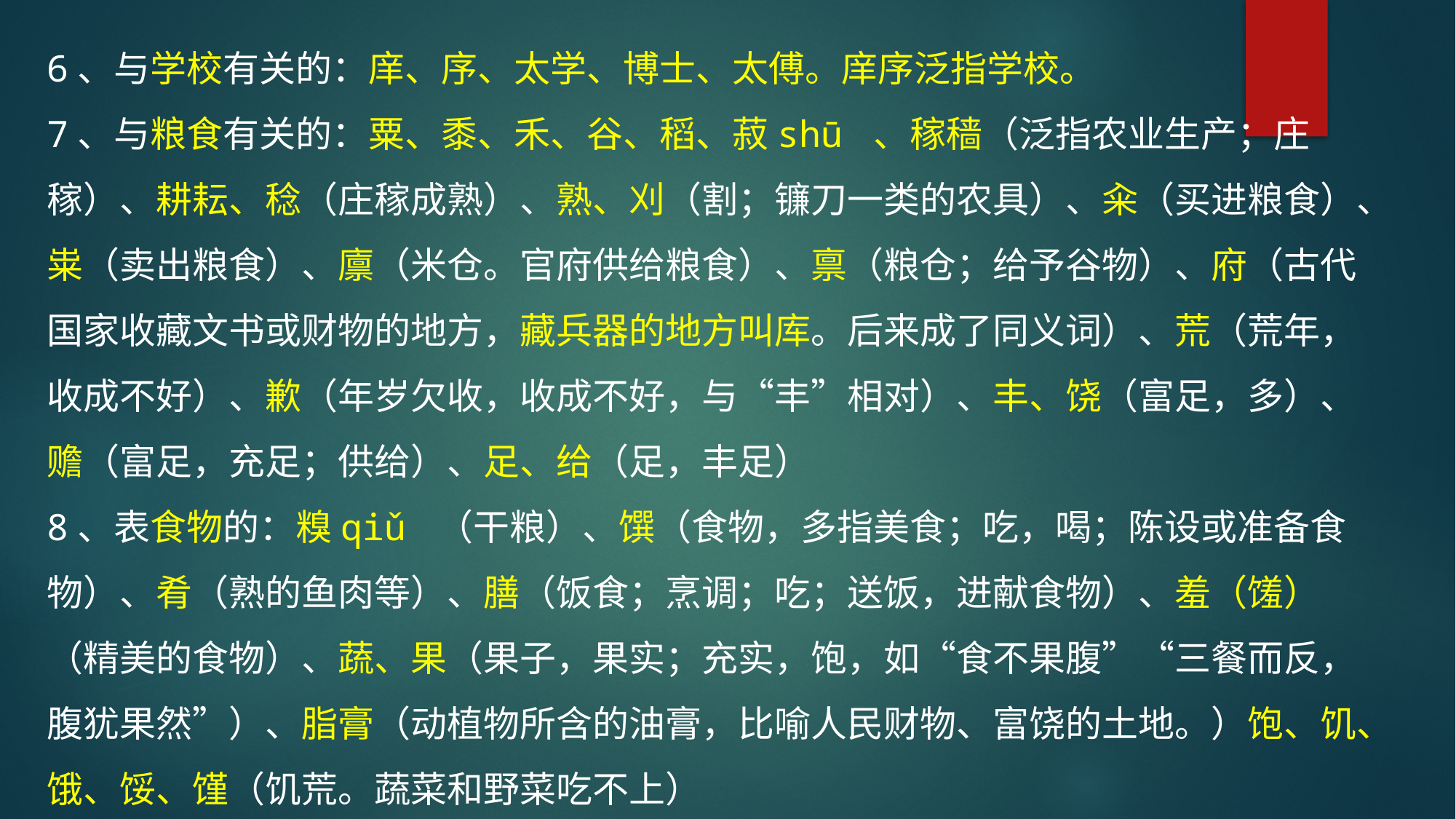

6、与学校有关的：庠、序、太学、博士、太傅。庠序泛指学校。
7、与粮食有关的：粟、黍、禾、谷、稻、菽shū 、稼穑（泛指农业生产；庄稼）、耕耘、稔（庄稼成熟）、熟、刈（割；镰刀一类的农具）、籴（买进粮食）、粜（卖出粮食）、廪（米仓。官府供给粮食）、禀（粮仓；给予谷物）、府（古代国家收藏文书或财物的地方，藏兵器的地方叫库。后来成了同义词）、荒（荒年，收成不好）、歉（年岁欠收，收成不好，与“丰”相对）、丰、饶（富足，多）、赡（富足，充足；供给）、足、给（足，丰足）
8、表食物的：糗qiǔ （干粮）、馔（食物，多指美食；吃，喝；陈设或准备食物）、肴（熟的鱼肉等）、膳（饭食；烹调；吃；送饭，进献食物）、羞（馐）（精美的食物）、蔬、果（果子，果实；充实，饱，如“食不果腹”“三餐而反，腹犹果然”）、脂膏（动植物所含的油膏，比喻人民财物、富饶的土地。）饱、饥、饿、馁、馑（饥荒。蔬菜和野菜吃不上）